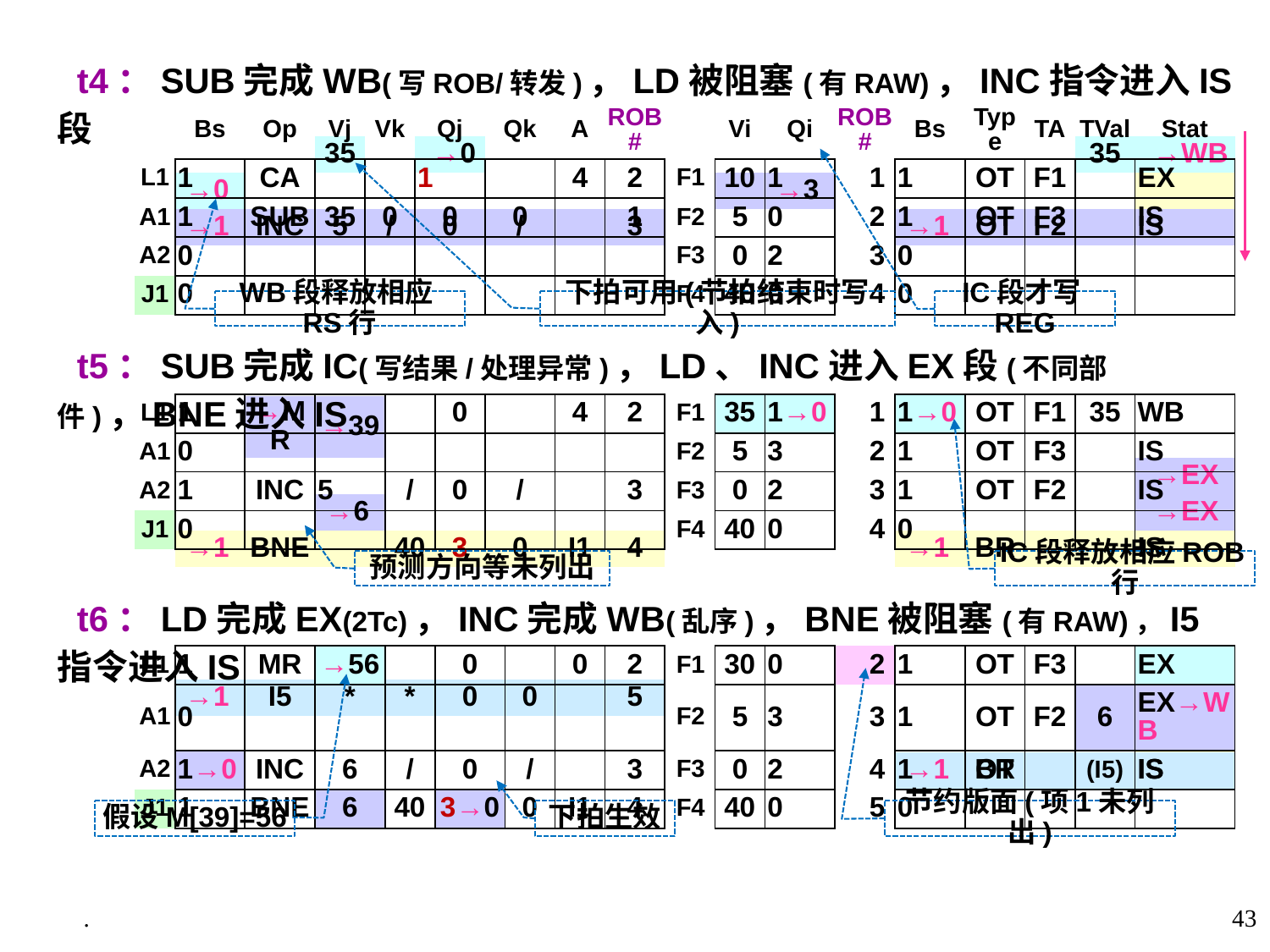

t4：SUB完成WB(写ROB/转发)，LD被阻塞(有RAW)，INC指令进入IS段
|  | Bs | Op | Vj | Vk | Qj | Qk | A | ROB# |  | Vi | Qi | ROB# | Bs | Type | TA | TVal | Stat |
| --- | --- | --- | --- | --- | --- | --- | --- | --- | --- | --- | --- | --- | --- | --- | --- | --- | --- |
| L1 | 1 | CA |  |  | 1 |  | 4 | 2 | F1 | 10 | 1 | 1 | 1 | OT | F1 |  | EX |
| A1 | 1 | SUB | 35 | 0 | 0 | 0 |  | 1 | F2 | 5 | 0 | 2 | 1 | OT | F3 |  | IS |
| A2 | 0 |  |  |  |  |  |  |  | F3 | 0 | 2 | 3 | 0 |  |  |  |  |
| J1 | 0 |  |  |  |  |  |  |  | F4 | 40 | 0 | 4 | 0 |  |  |  |  |
|  |  | 35 |  | →0 |  |  |  |  |  |  |  |  |  |  | 35 | →WB |
| --- | --- | --- | --- | --- | --- | --- | --- | --- | --- | --- | --- | --- | --- | --- | --- | --- |
| →0 |  |  |  |  |  |  |  |  |  |  |  |  |  |  |  |  |
|  |  |  |  |  |  |  |  |  |  | →3 |  |  |  |  |  |  |
| --- | --- | --- | --- | --- | --- | --- | --- | --- | --- | --- | --- | --- | --- | --- | --- | --- |
| →1 | INC | 5 | / | 0 | / |  | 3 |  |  |  |  | →1 | OT | F2 |  | IS |
WB段释放相应RS行
下拍可用(节拍结束时写入)
IC段才写REG
  t5：SUB完成IC(写结果/处理异常)，LD、INC进入EX段(不同部件)，BNE进入IS
| L1 | 1 |  |  |  | 0 |  | 4 | 2 | F1 | 35 | 1→0 | 1 | 1→0 | OT | F1 | 35 | WB |
| --- | --- | --- | --- | --- | --- | --- | --- | --- | --- | --- | --- | --- | --- | --- | --- | --- | --- |
| A1 | 0 |  |  |  |  |  |  |  | F2 | 5 | 3 | 2 | 1 | OT | F3 |  | IS |
| A2 | 1 | INC | 5 | / | 0 | / |  | 3 | F3 | 0 | 2 | 3 | 1 | OT | F2 |  | IS |
| J1 | 0 |  |  |  |  |  |  |  | F4 | 40 | 0 | 4 | 0 |  |  |  |  |
|  | CA | 35 |  |  |  |  |  |  |  |  |  |  |  |  |  |  |
| --- | --- | --- | --- | --- | --- | --- | --- | --- | --- | --- | --- | --- | --- | --- | --- | --- |
|  | →MR | →39 |  |  |  |  |  |  |  |  |  |  |  |  |  |  |
| --- | --- | --- | --- | --- | --- | --- | --- | --- | --- | --- | --- | --- | --- | --- | --- | --- |
|  |  |  |  |  |  |  |  |  |  |  |  |  |  |  |  | →EX |
|  |  | →6 |  |  |  |  |  |  |  |  |  |  |  |  |  | →EX |
| →1 | BNE |  | 40 | 3 | 0 | I1 | 4 |  |  |  |  | →1 | BR |  |  | IS |
预测方向等未列出
IC段释放相应ROB行
  t6：LD完成EX(2Tc)，INC完成WB(乱序)，BNE被阻塞(有RAW)，I5指令进入IS
| L1 | 1 | MR | →56 |  | 0 |  | 0 | 2 | F1 | 30 | 0 | 2 | 1 | OT | F3 |  | EX |
| --- | --- | --- | --- | --- | --- | --- | --- | --- | --- | --- | --- | --- | --- | --- | --- | --- | --- |
| A1 | 0 |  |  |  |  |  |  |  | F2 | 5 | 3 | 3 | 1 | OT | F2 | 6 | EX→WB |
| A2 | 1→0 | INC | 6 | / | 0 | / |  | 3 | F3 | 0 | 2 | 4 | 1 | BR |  |  | IS |
| J1 | 1 | BNE | 6 | 40 | 3→0 | 0 | I1 | 4 | F4 | 40 | 0 | 5 | 0 |  |  |  |  |
| →1 | I5 | \* | \* | 0 | 0 |  | 5 |  |  |  |  |  |  |  |  |  |
| --- | --- | --- | --- | --- | --- | --- | --- | --- | --- | --- | --- | --- | --- | --- | --- | --- |
|  |  |  |  |  |  |  |  |  |  |  |  |  |  |  |  |  |
|  |  |  |  |  |  |  |  |  |  |  |  | →1 | OT |  | (I5) | IS |
假设M[39]=56
下拍生效
节约版面(项1未列出)
.
43